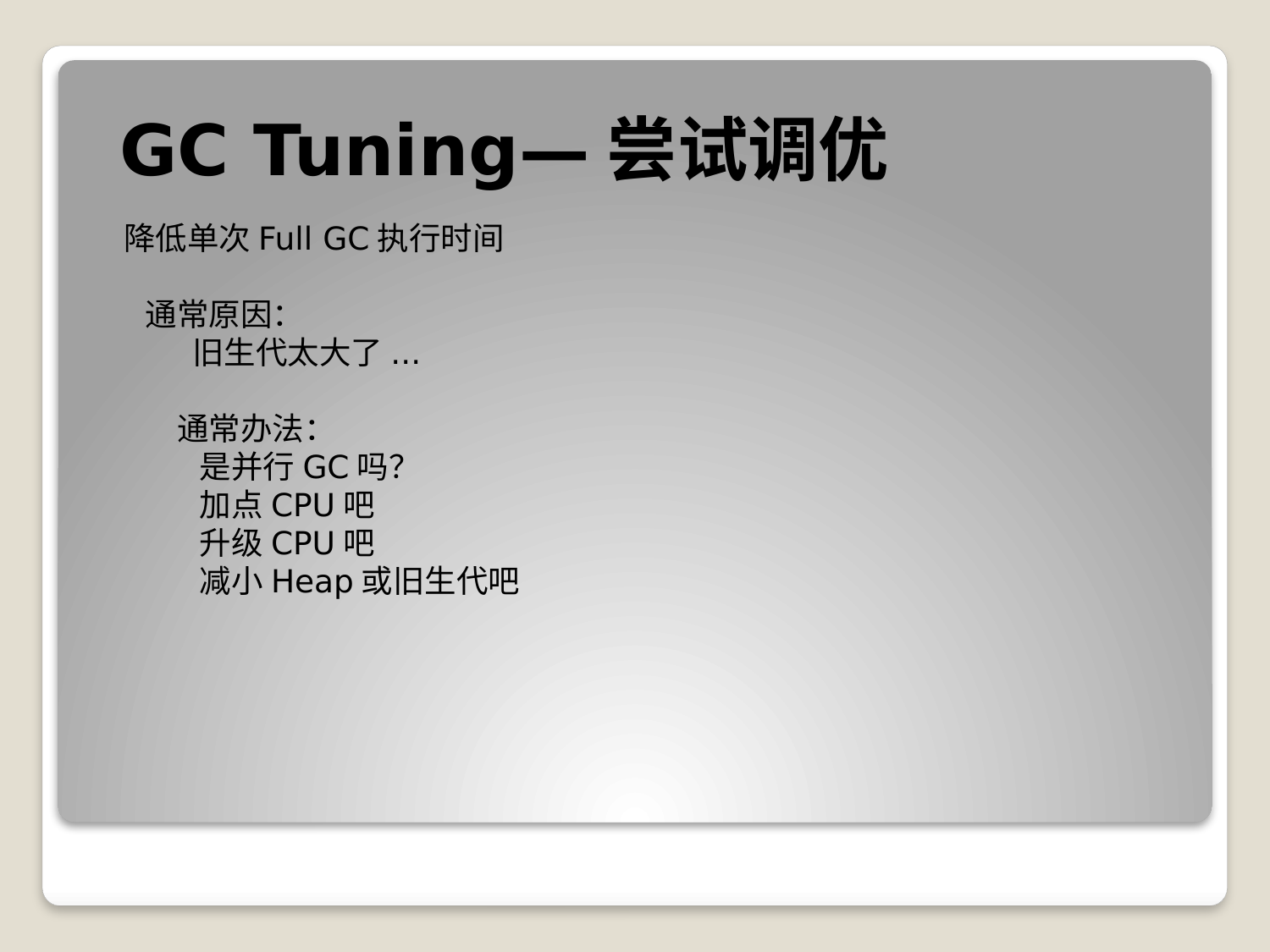

GC Tuning—尝试调优
  降低单次Full GC执行时间
     通常原因：
      旧生代太大了...
  通常办法：
       是并行GC吗？
       加点CPU吧
       升级CPU吧
       减小Heap或旧生代吧